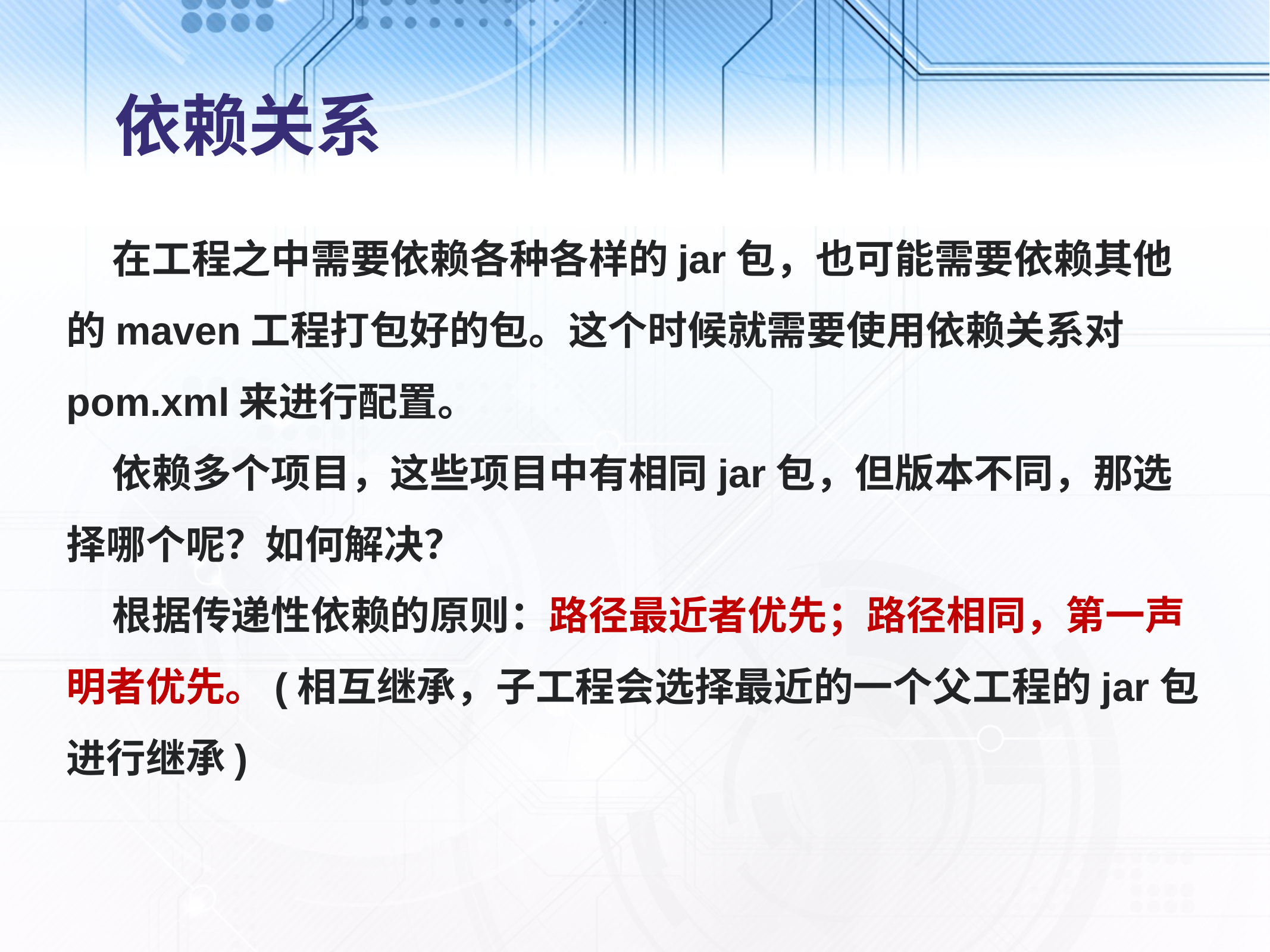

# 依赖关系
    在工程之中需要依赖各种各样的jar包，也可能需要依赖其他的maven工程打包好的包。这个时候就需要使用依赖关系对pom.xml来进行配置。
    依赖多个项目，这些项目中有相同jar包，但版本不同，那选择哪个呢？如何解决？
    根据传递性依赖的原则：路径最近者优先；路径相同，第一声明者优先。(相互继承，子工程会选择最近的一个父工程的jar包进行继承)